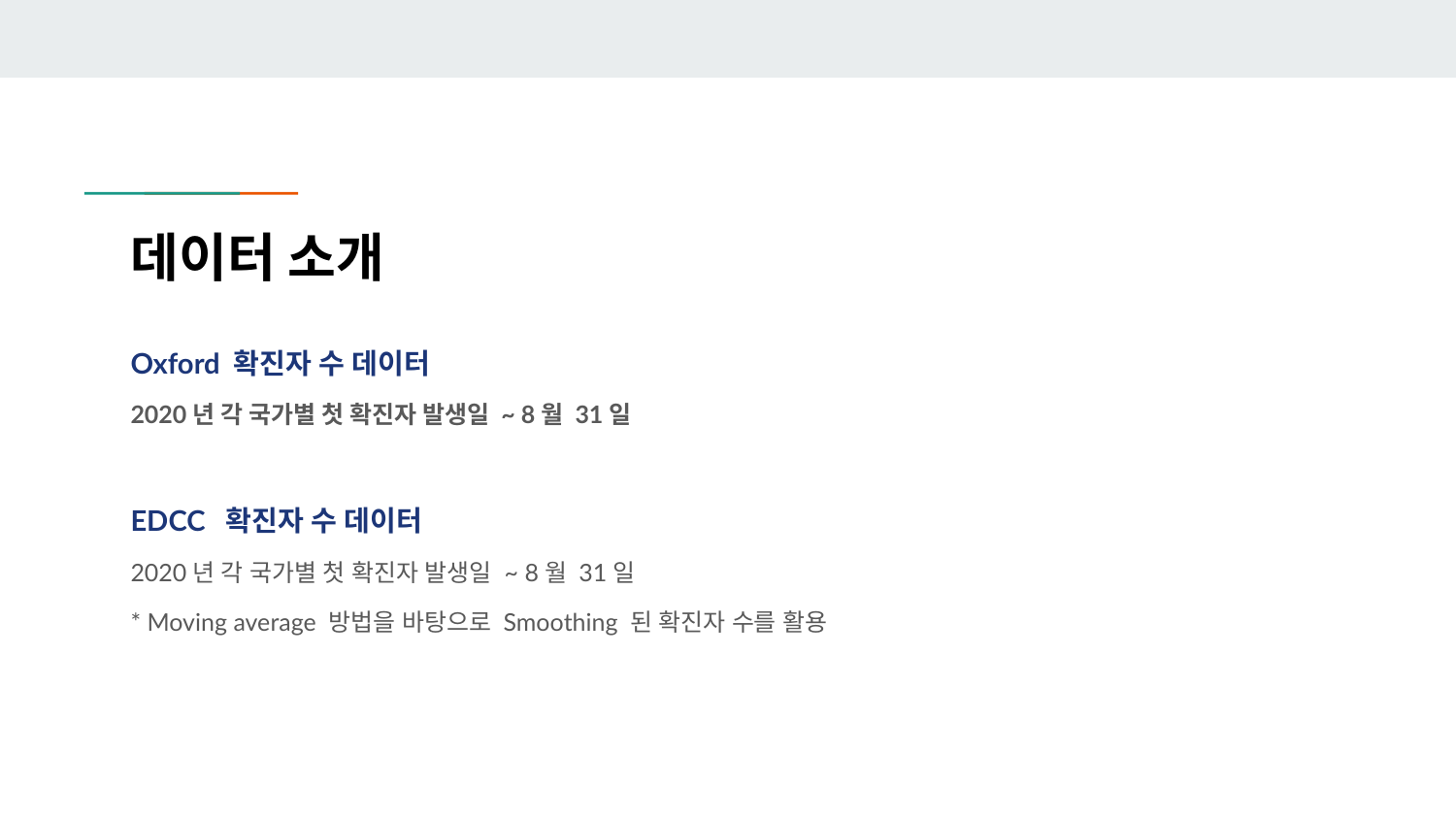

# 데이터 소개
Oxford 확진자 수 데이터
2020년 각 국가별 첫 확진자 발생일 ~ 8월 31일

EDCC  확진자 수 데이터
2020년 각 국가별 첫 확진자 발생일 ~ 8월 31일
* Moving average 방법을 바탕으로 Smoothing 된 확진자 수를 활용